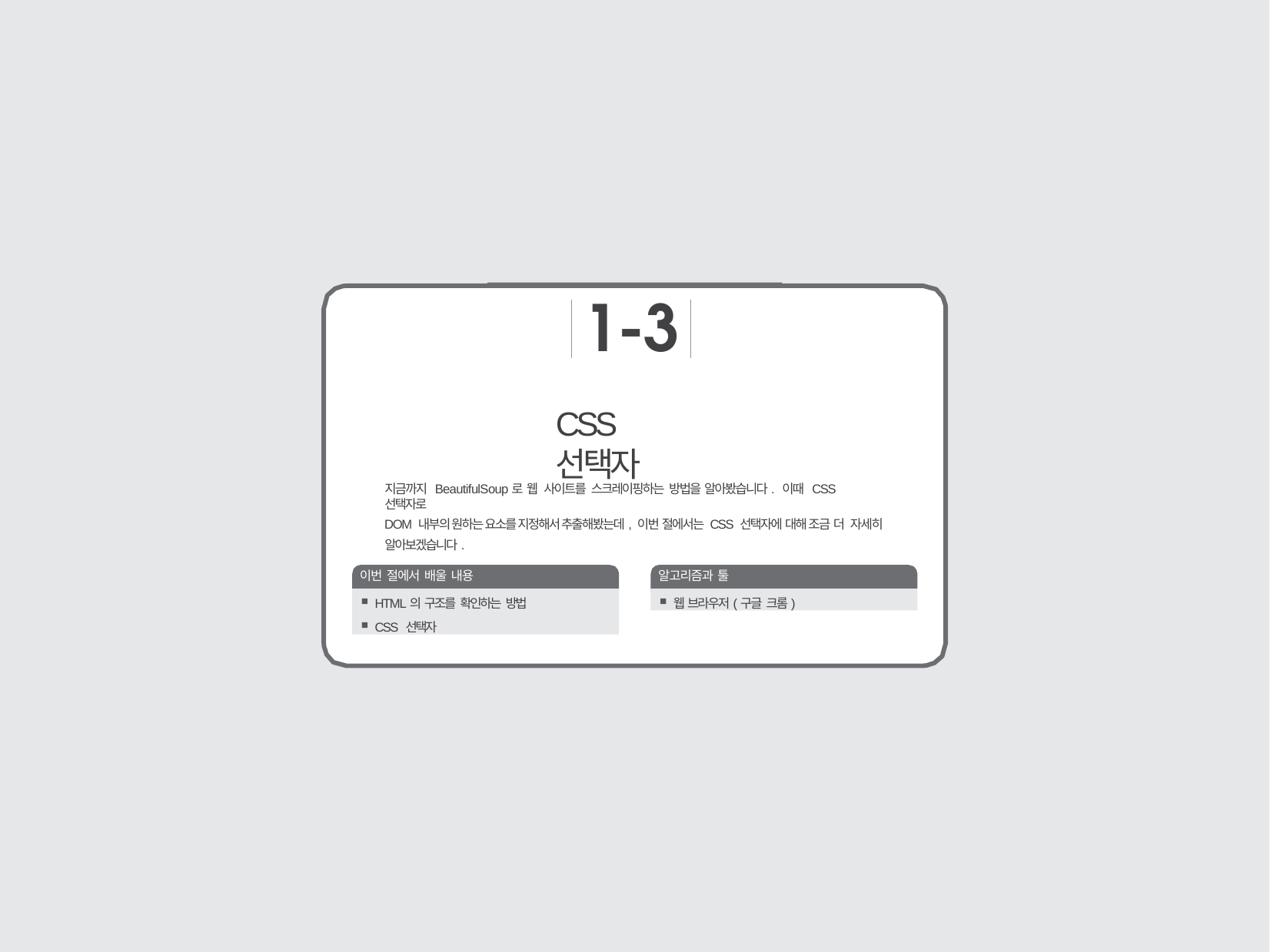

1-3

# CSS 선택자
지금까지  BeautifulSoup로 웹  사이트를  스크레이핑하는  방법을  알아봤습니다.  이때  CSS  선택자로
DOM 내부의 원하는 요소를 지정해서 추출해봤는데, 이번 절에서는 CSS 선택자에 대해 조금 더  자세히 알아보겠습니다.

이번  절에서  배울 내용
알고리즘과 툴
웹 브라우저(구글 크롬)
HTML의 구조를  확인하는 방법
CSS 선택자